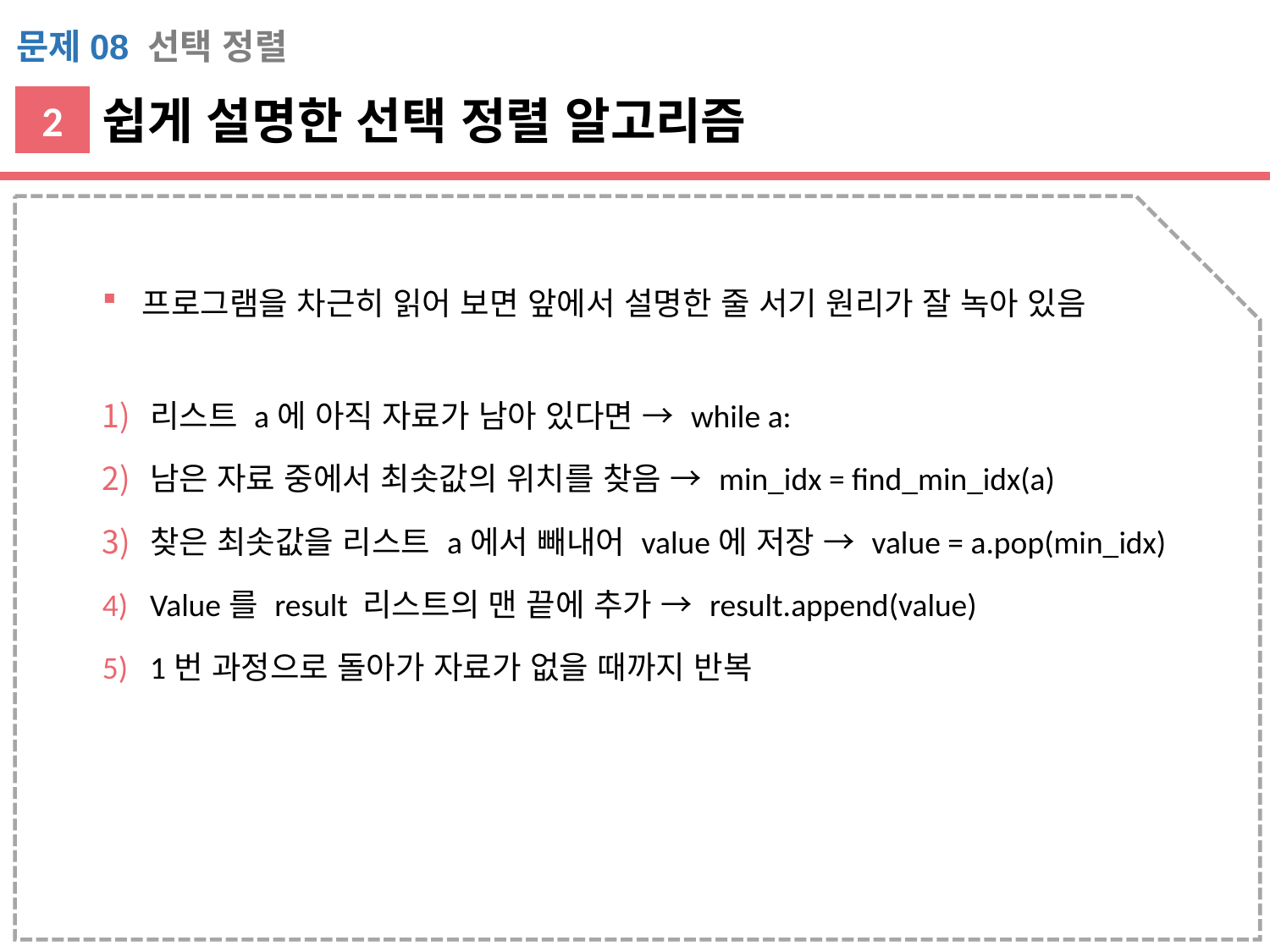

문제08 선택 정렬
쉽게 설명한 선택 정렬 알고리즘
2

프로그램을 차근히 읽어 보면 앞에서 설명한 줄 서기 원리가 잘 녹아 있음
리스트 a에 아직 자료가 남아 있다면 → while a:
남은 자료 중에서 최솟값의 위치를 찾음 → min_idx = find_min_idx(a)
찾은 최솟값을 리스트 a에서 빼내어 value에 저장 → value = a.pop(min_idx)
Value를 result 리스트의 맨 끝에 추가 → result.append(value)
1번 과정으로 돌아가 자료가 없을 때까지 반복